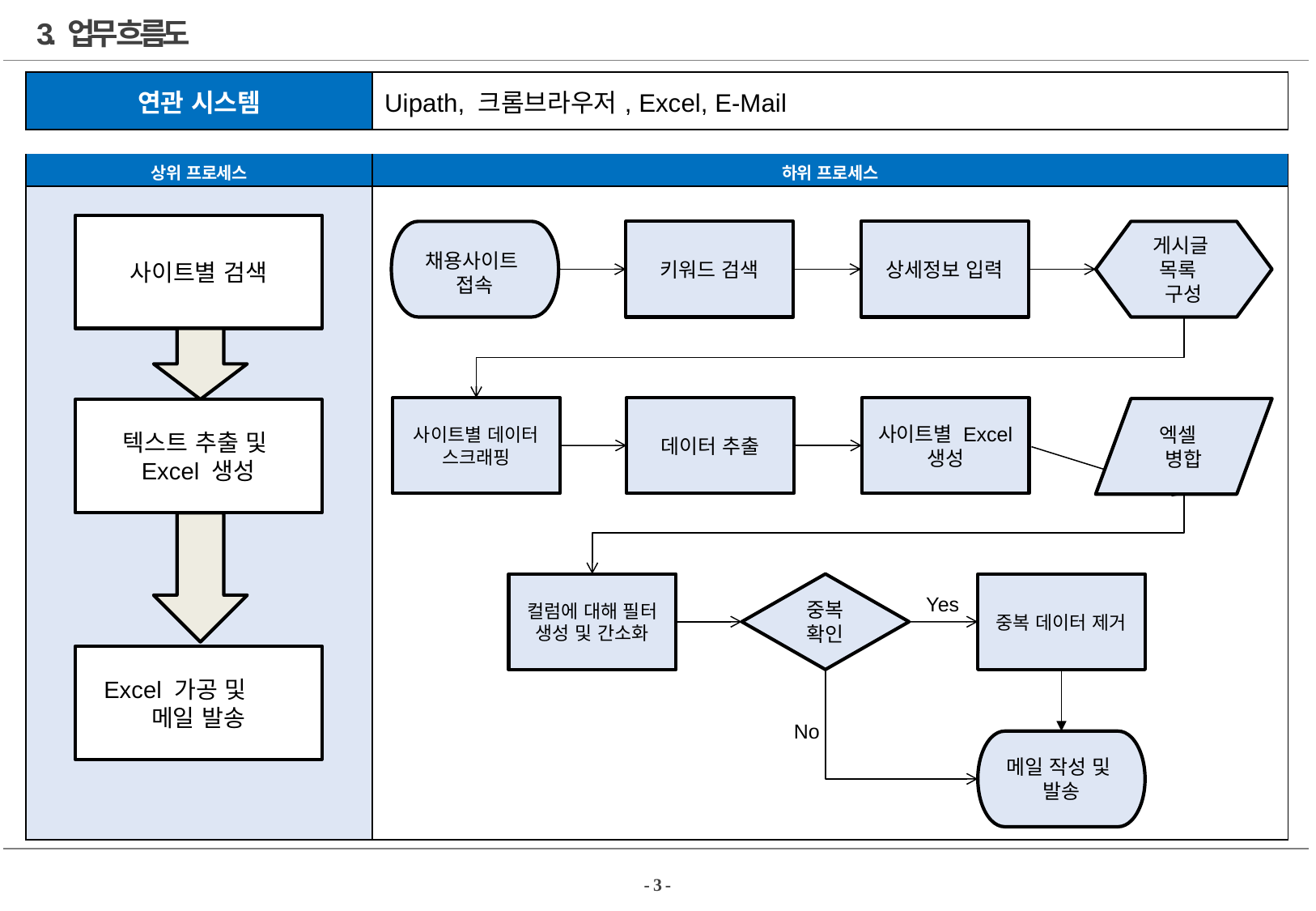

3. 업무 흐름도
| 연관 시스템 | Uipath, 크롬브라우저, Excel, E-Mail |
| --- | --- |
|  |  |
| 상위 프로세스 | 하위 프로세스 |
|  |  |
사이트별 검색
채용사이트  접속
키워드 검색
상세정보 입력
게시글  목록   구성

데이터 추출
사이트별 Excel 생성
사이트별 데이터 스크래핑
엑셀   병합
텍스트 추출 및
Excel 생성

컬럼에 대해 필터 생성 및 간소화
중복 확인
중복 데이터 제거
Yes
Excel 가공 및        메일 발송
No
메일 작성 및  발송
- 3 -